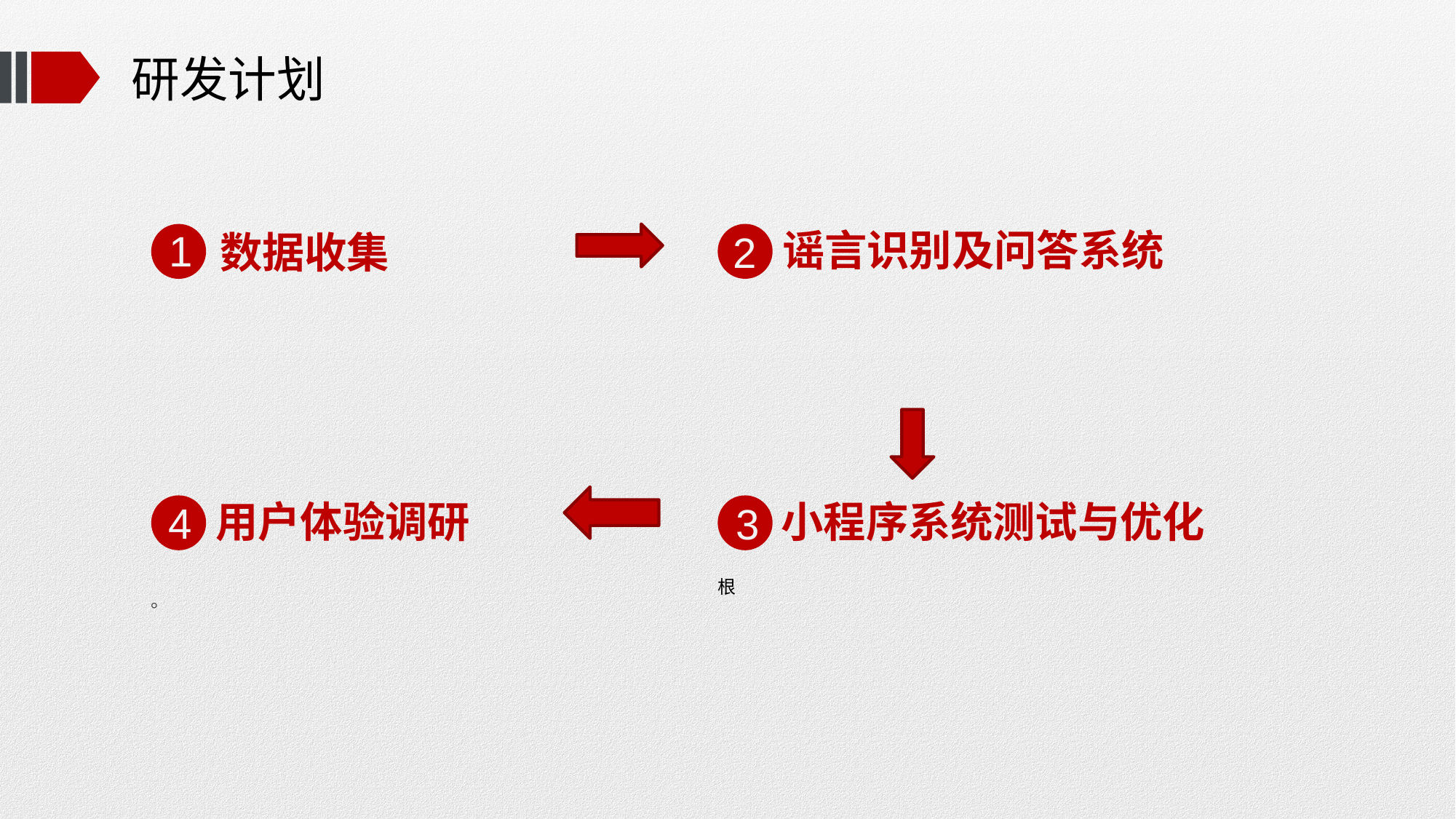

# 研发计划

2
谣言识别及问答系统

1
数据收集

4
用户体验调研
。

3
小程序系统测试与优化
根